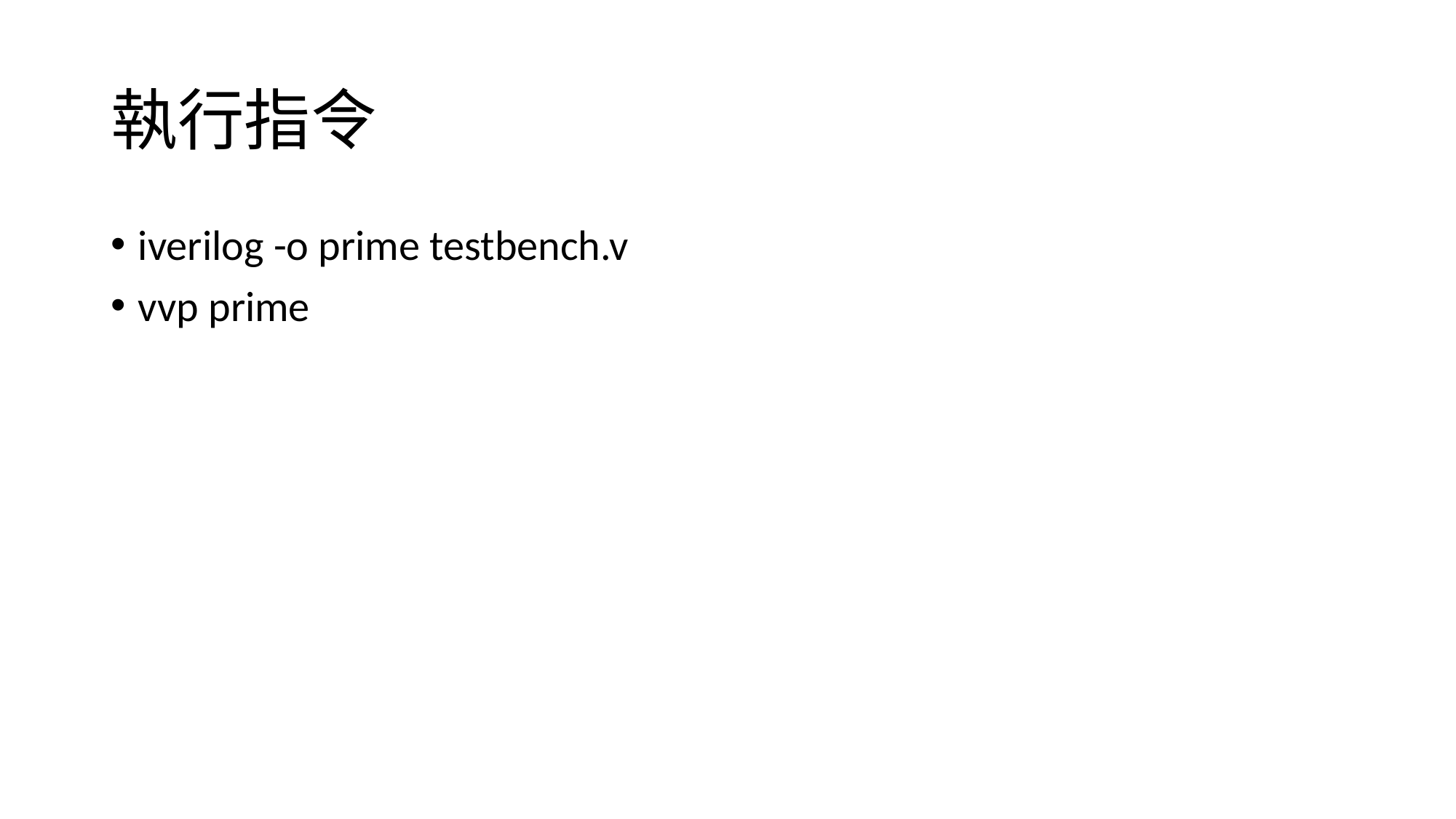

# 執行指令
iverilog -o prime testbench.v
vvp prime